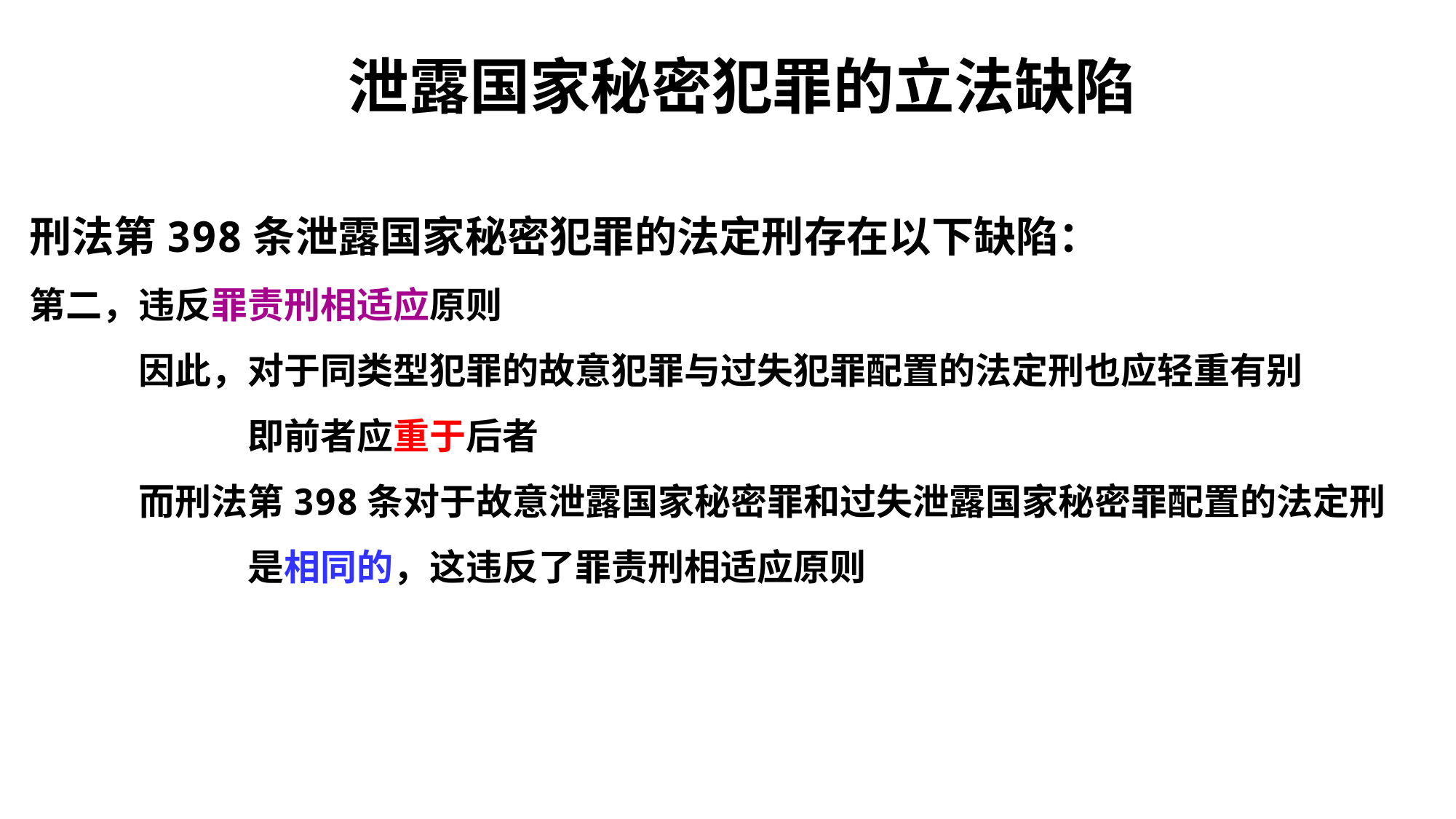

# 泄露国家秘密犯罪的立法缺陷
刑法第398条泄露国家秘密犯罪的法定刑存在以下缺陷：
第二，违反罪责刑相适应原则
	因此，对于同类型犯罪的故意犯罪与过失犯罪配置的法定刑也应轻重有别
		即前者应重于后者
	而刑法第398条对于故意泄露国家秘密罪和过失泄露国家秘密罪配置的法定刑
		是相同的，这违反了罪责刑相适应原则